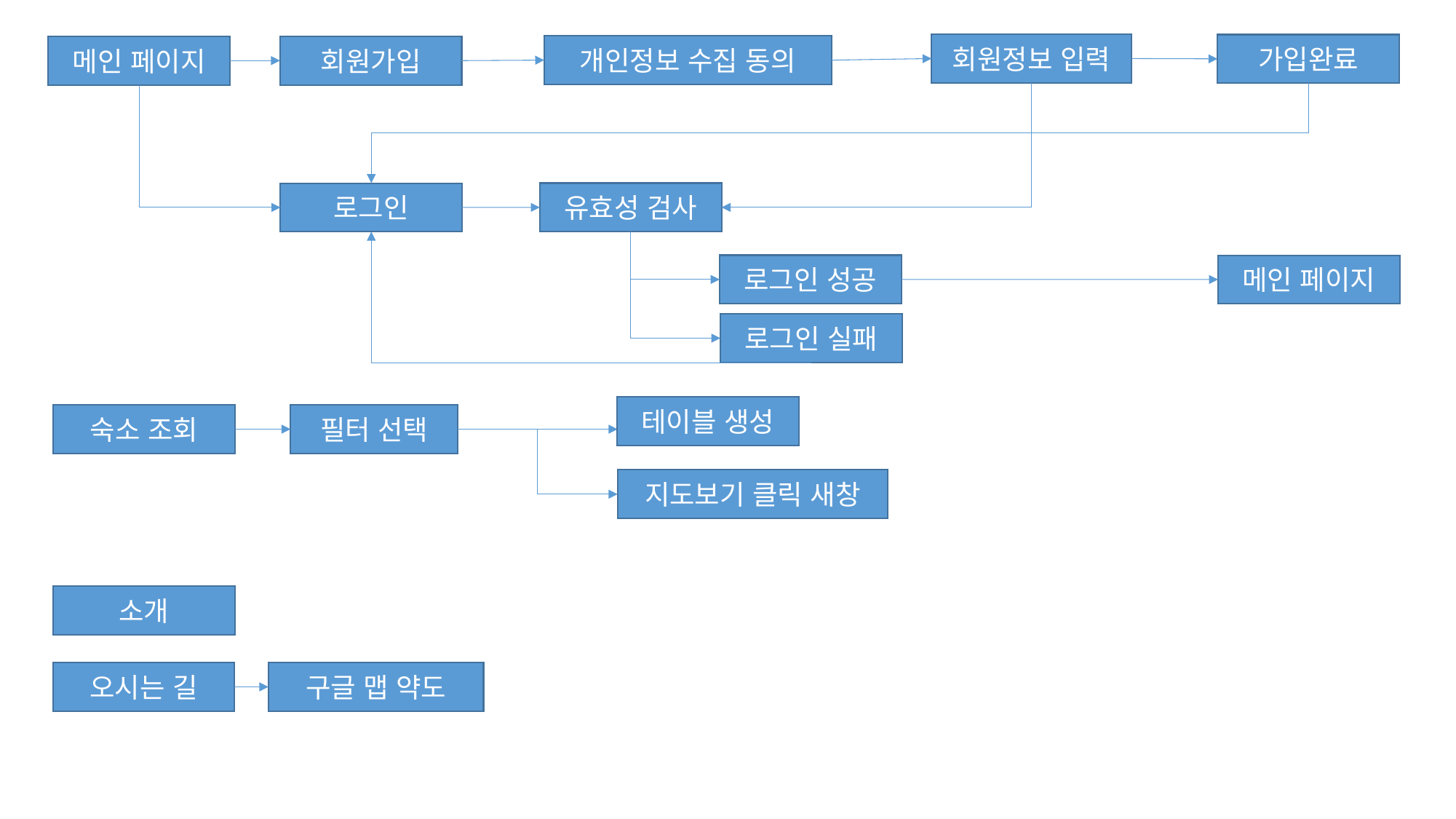

회원정보 입력
가입완료
개인정보 수집 동의
메인 페이지
회원가입
로그인
유효성 검사
로그인 성공
메인 페이지
로그인 실패
테이블 생성
숙소 조회
필터 선택
지도보기 클릭 새창
소개
오시는 길
구글 맵 약도